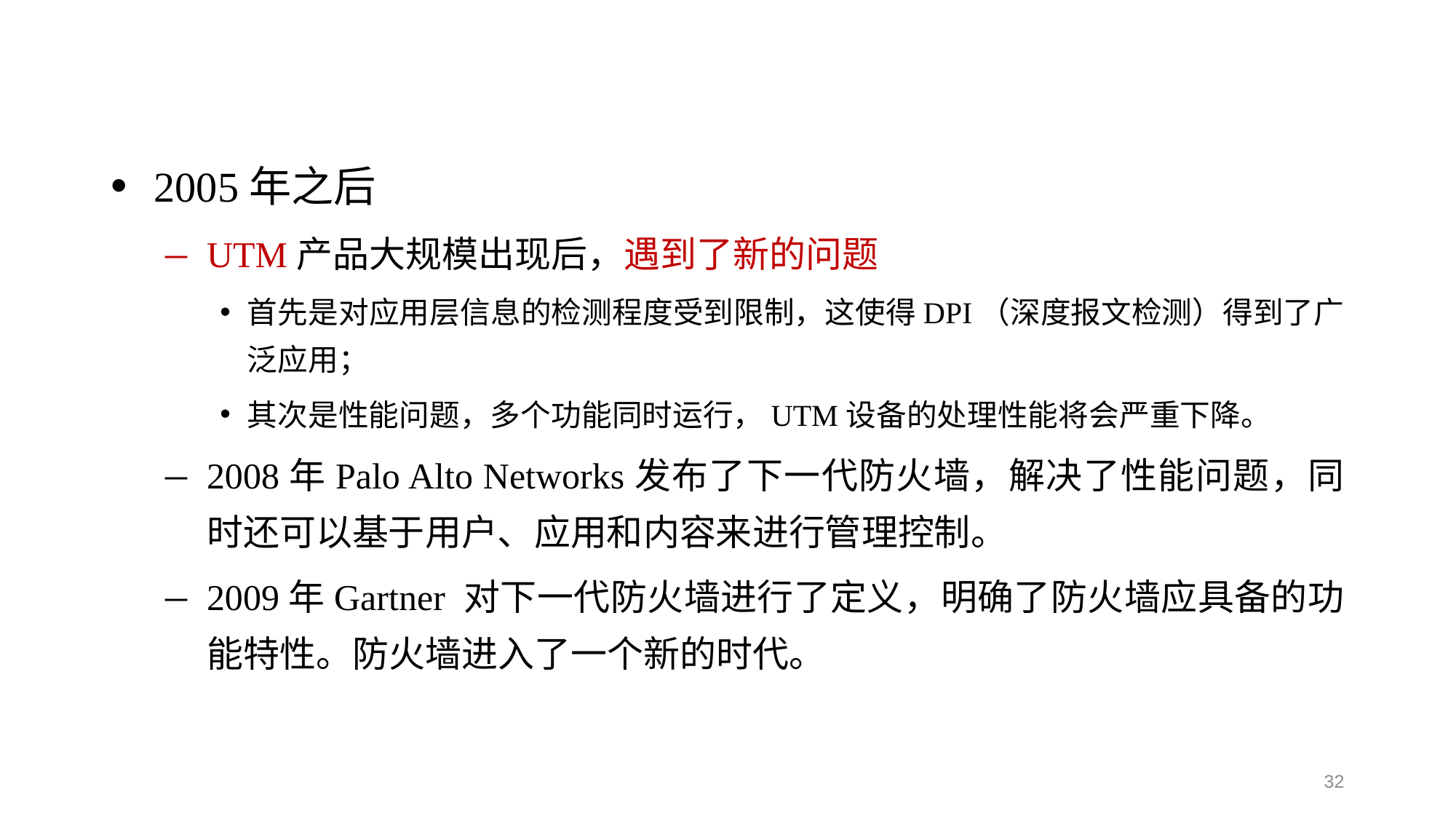

#
2005年之后
UTM产品大规模出现后，遇到了新的问题
首先是对应用层信息的检测程度受到限制，这使得DPI（深度报文检测）得到了广泛应用；
其次是性能问题，多个功能同时运行，UTM设备的处理性能将会严重下降。
2008年Palo Alto Networks发布了下一代防火墙，解决了性能问题，同时还可以基于用户、应用和内容来进行管理控制。
2009年Gartner 对下一代防火墙进行了定义，明确了防火墙应具备的功能特性。防火墙进入了一个新的时代。
32